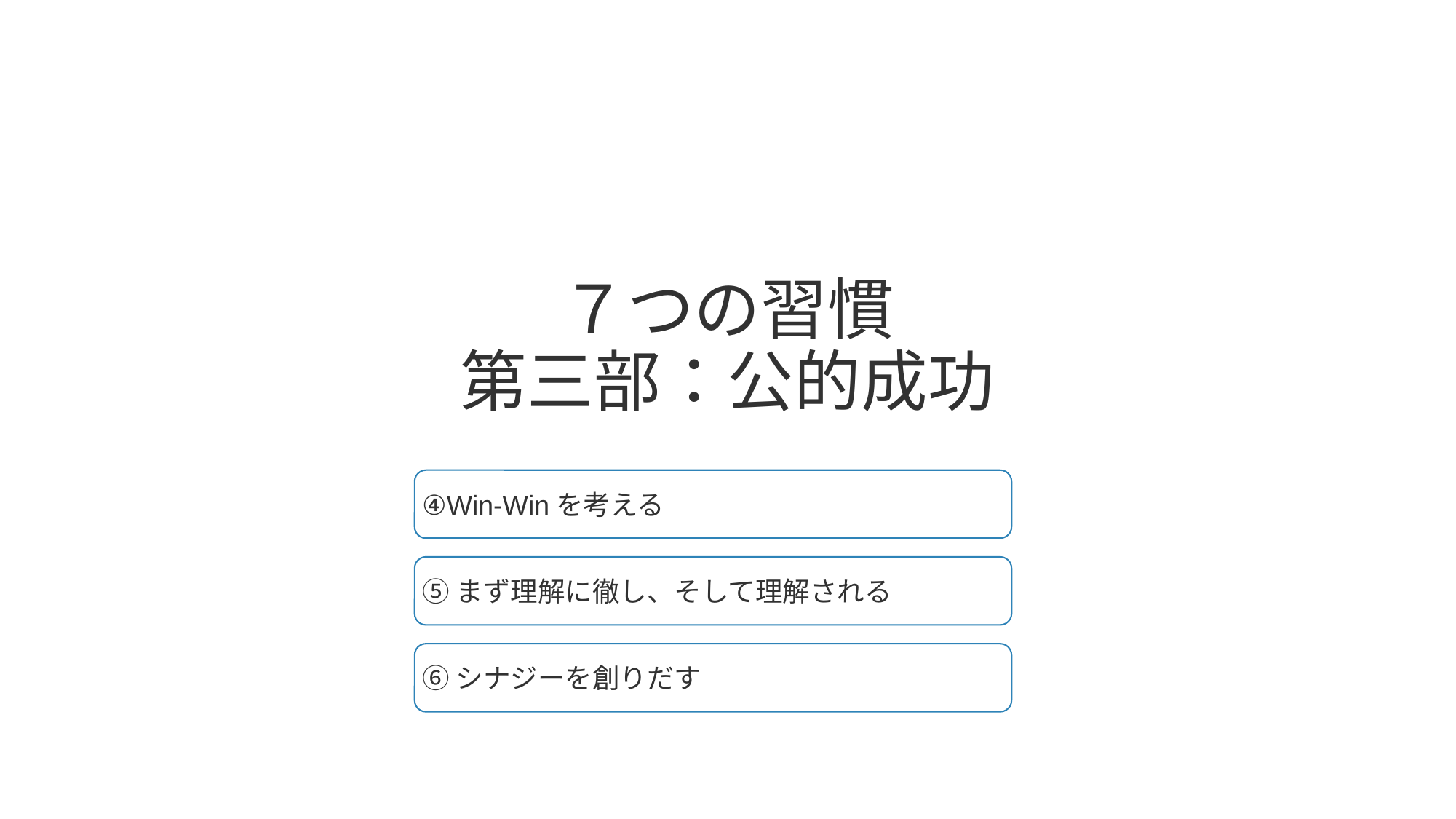

# ７つの習慣 第三部：公的成功
④Win-Winを考える
⑤まず理解に徹し、そして理解される
⑥シナジーを創りだす